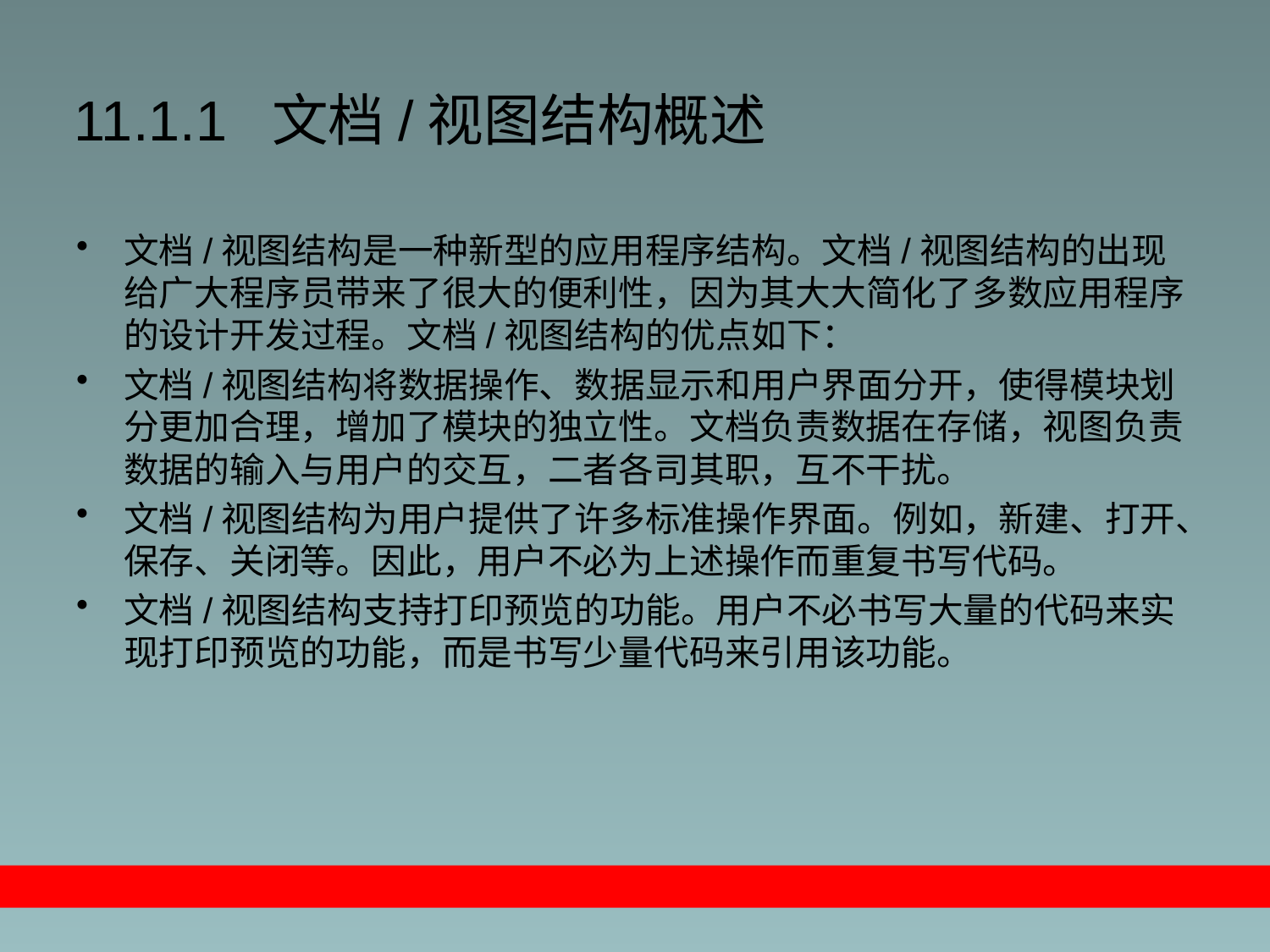

# 11.1.1  文档/视图结构概述
文档/视图结构是一种新型的应用程序结构。文档/视图结构的出现给广大程序员带来了很大的便利性，因为其大大简化了多数应用程序的设计开发过程。文档/视图结构的优点如下：
文档/视图结构将数据操作、数据显示和用户界面分开，使得模块划分更加合理，增加了模块的独立性。文档负责数据在存储，视图负责数据的输入与用户的交互，二者各司其职，互不干扰。
文档/视图结构为用户提供了许多标准操作界面。例如，新建、打开、保存、关闭等。因此，用户不必为上述操作而重复书写代码。
文档/视图结构支持打印预览的功能。用户不必书写大量的代码来实现打印预览的功能，而是书写少量代码来引用该功能。